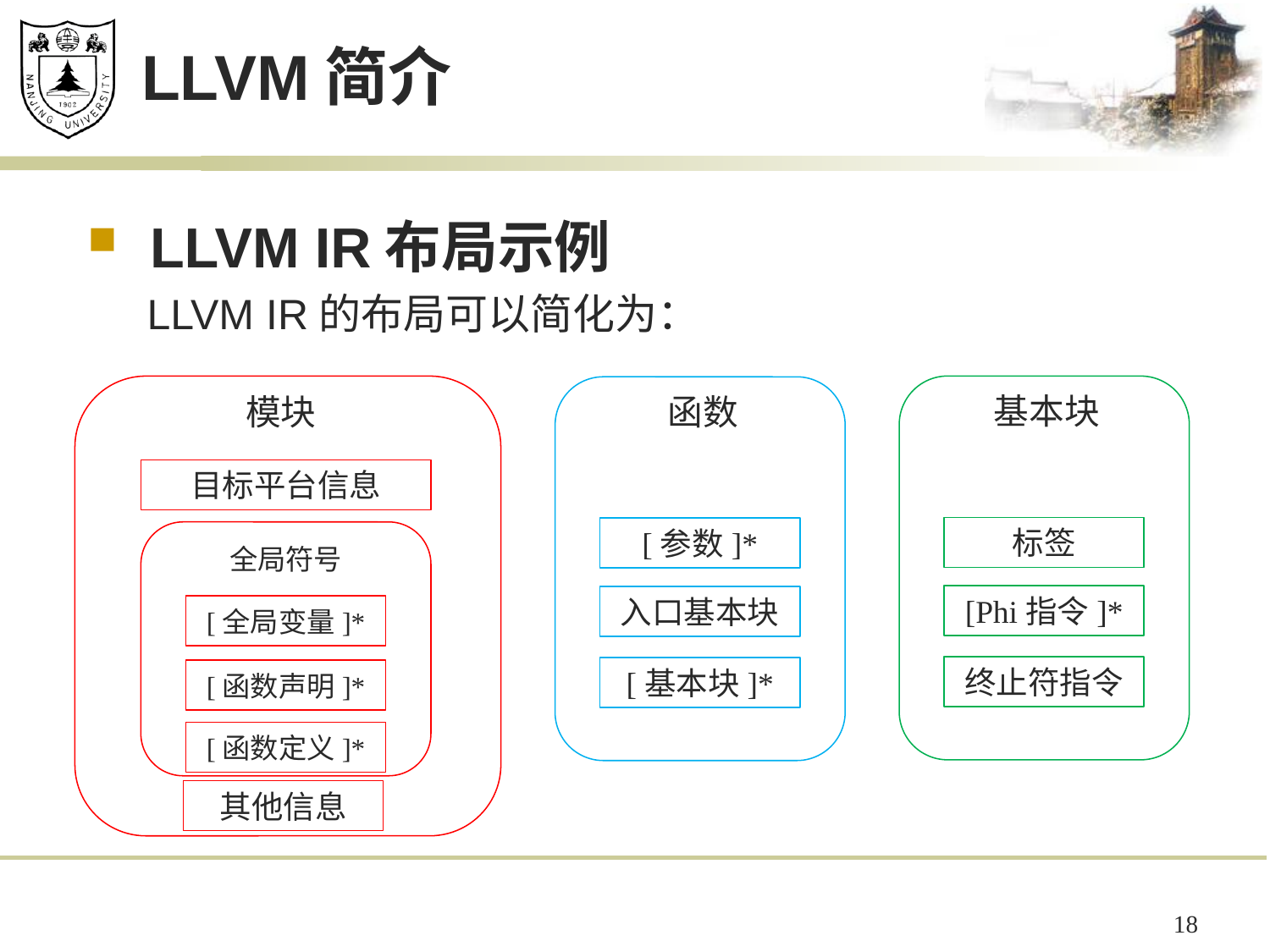

# LLVM简介
LLVM IR布局示例
     LLVM IR的布局可以简化为：

基本块
标签
[Phi指令]*
终止符指令

函数
[参数]*
入口基本块
[基本块]*
模块
目标平台信息

全局符号
[全局变量]*
[函数声明]*
[函数定义]*
其他信息